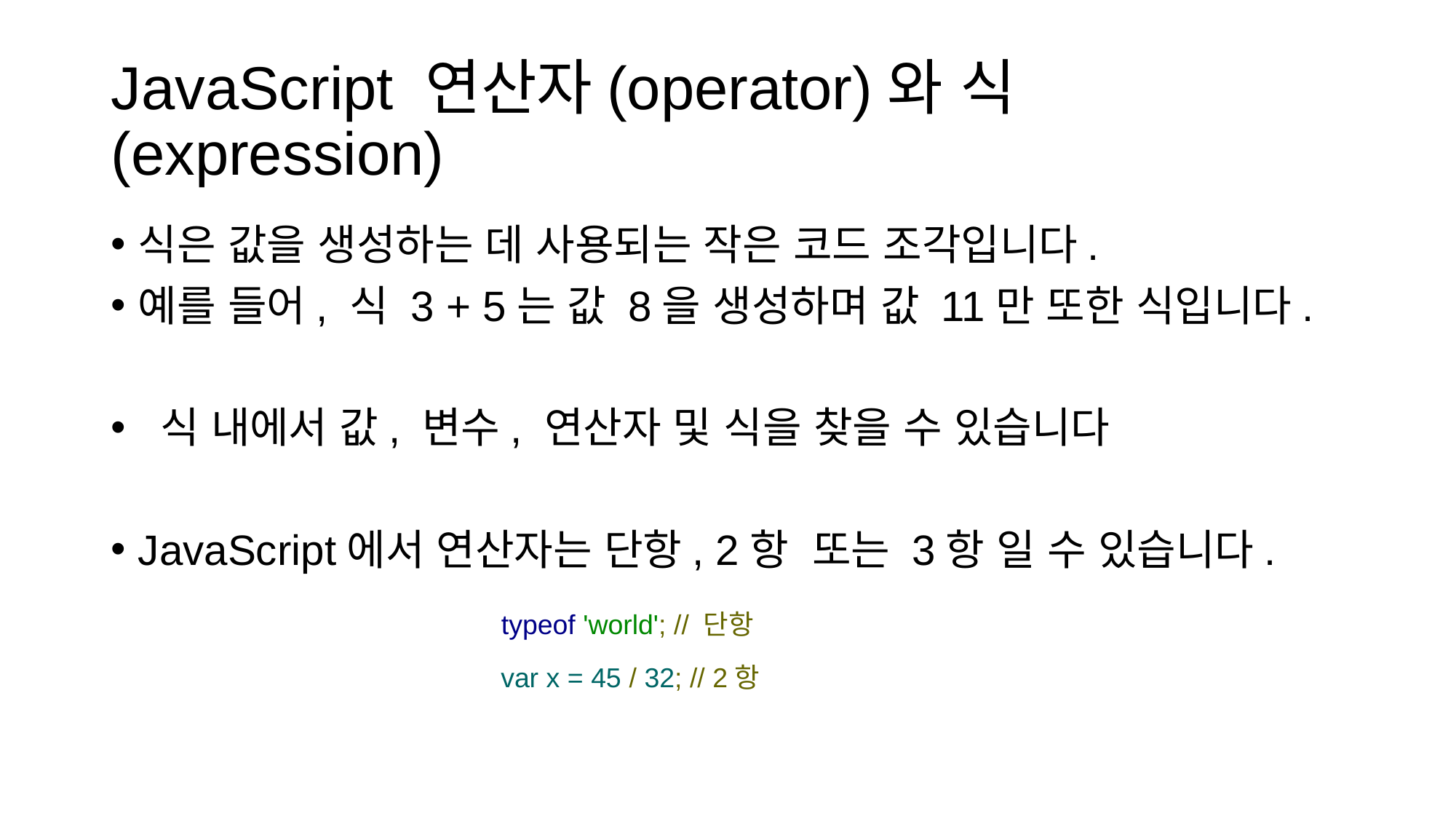

# JavaScript 연산자(operator)와 식(expression)
식은 값을 생성하는 데 사용되는 작은 코드 조각입니다.
예를 들어, 식 3 + 5는 값 8을 생성하며 값 11만 또한 식입니다.

 식 내에서 값, 변수, 연산자 및 식을 찾을 수 있습니다

JavaScript에서 연산자는 단항, 2항  또는 3항 일 수 있습니다.

typeof 'world'; // 단항
var x = 45 / 32; // 2항